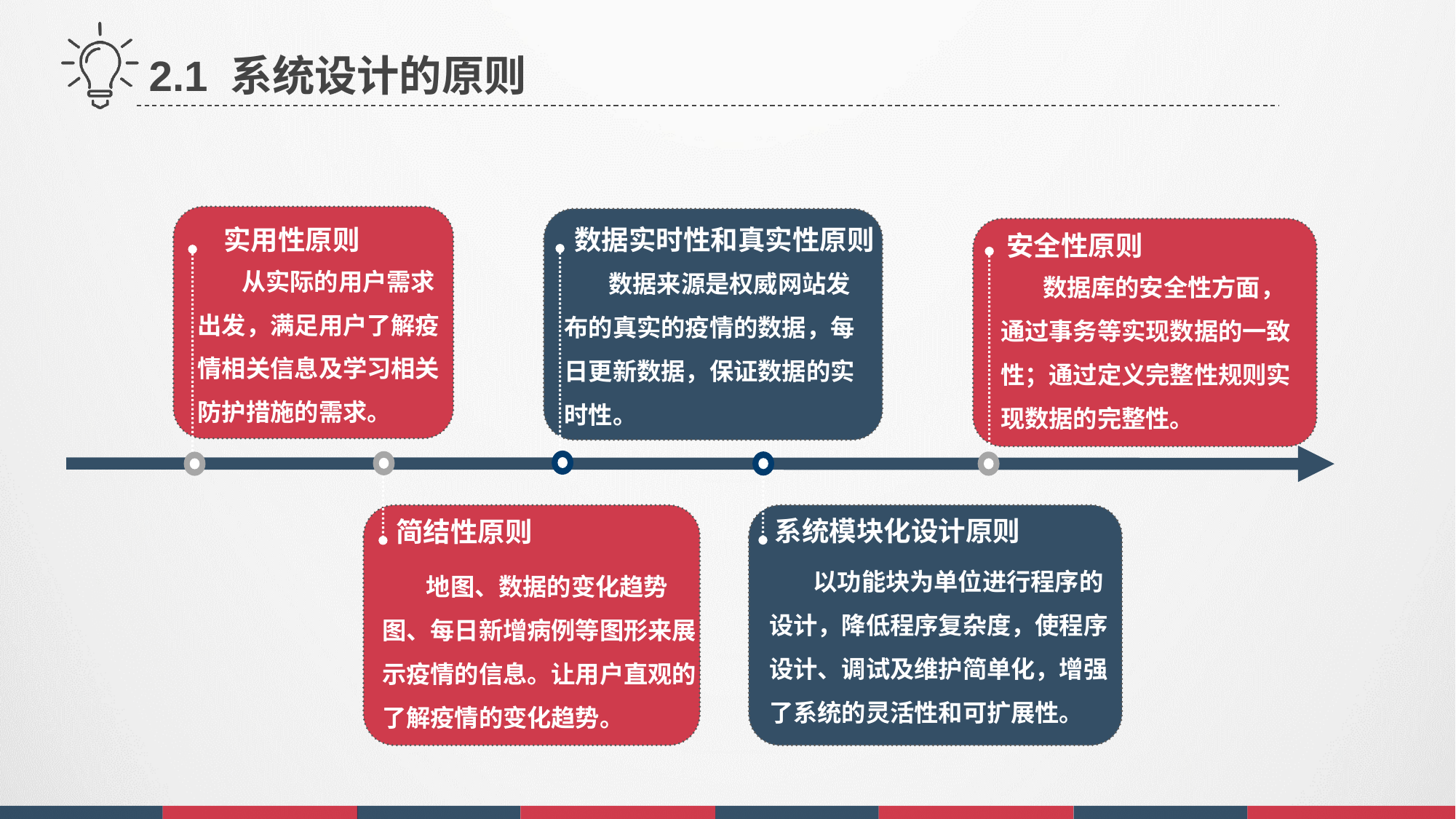

2.1 系统设计的原则

数据实时性和真实性原则
实用性原则

安全性原则
       从实际的用户需求出发，满足用户了解疫情相关信息及学习相关防护措施的需求。

       数据来源是权威网站发布的真实的疫情的数据，每日更新数据，保证数据的实时性。

         数据库的安全性方面，通过事务等实现数据的一致性；通过定义完整性规则实现数据的完整性。

系统模块化设计原则
简结性原则
       以功能块为单位进行程序的设计，降低程序复杂度，使程序设计、调试及维护简单化，增强了系统的灵活性和可扩展性。
       地图、数据的变化趋势图、每日新增病例等图形来展示疫情的信息。让用户直观的了解疫情的变化趋势。